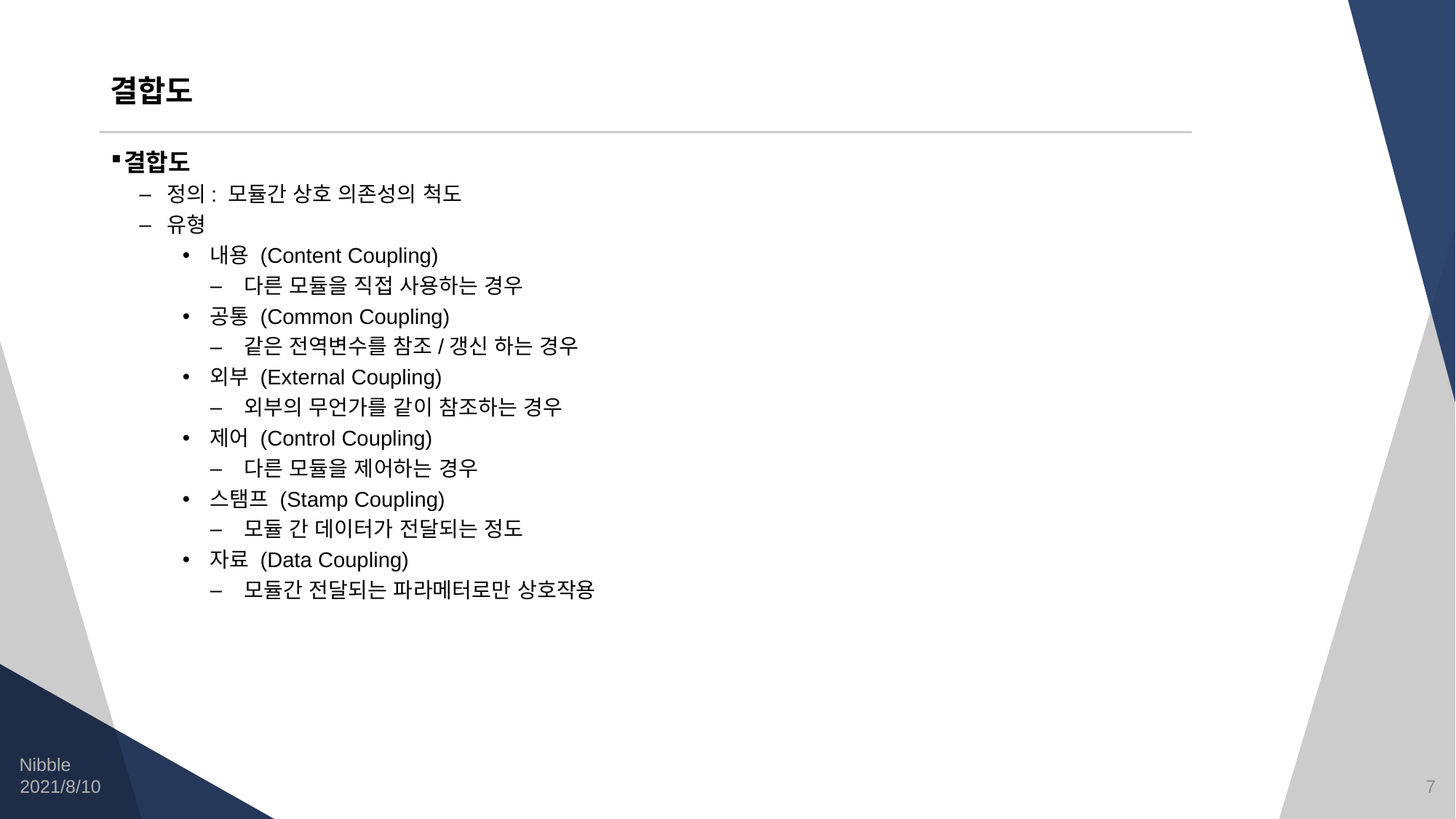

# 결합도

결합도
정의: 모듈간 상호 의존성의 척도
유형
내용 (Content Coupling)
다른 모듈을 직접 사용하는 경우
공통 (Common Coupling)
같은 전역변수를 참조/갱신 하는 경우
외부 (External Coupling)
외부의 무언가를 같이 참조하는 경우
제어 (Control Coupling)
다른 모듈을 제어하는 경우
스탬프 (Stamp Coupling)
모듈 간 데이터가 전달되는 정도
자료 (Data Coupling)
모듈간 전달되는 파라메터로만 상호작용

Nibble
2021/8/10
7